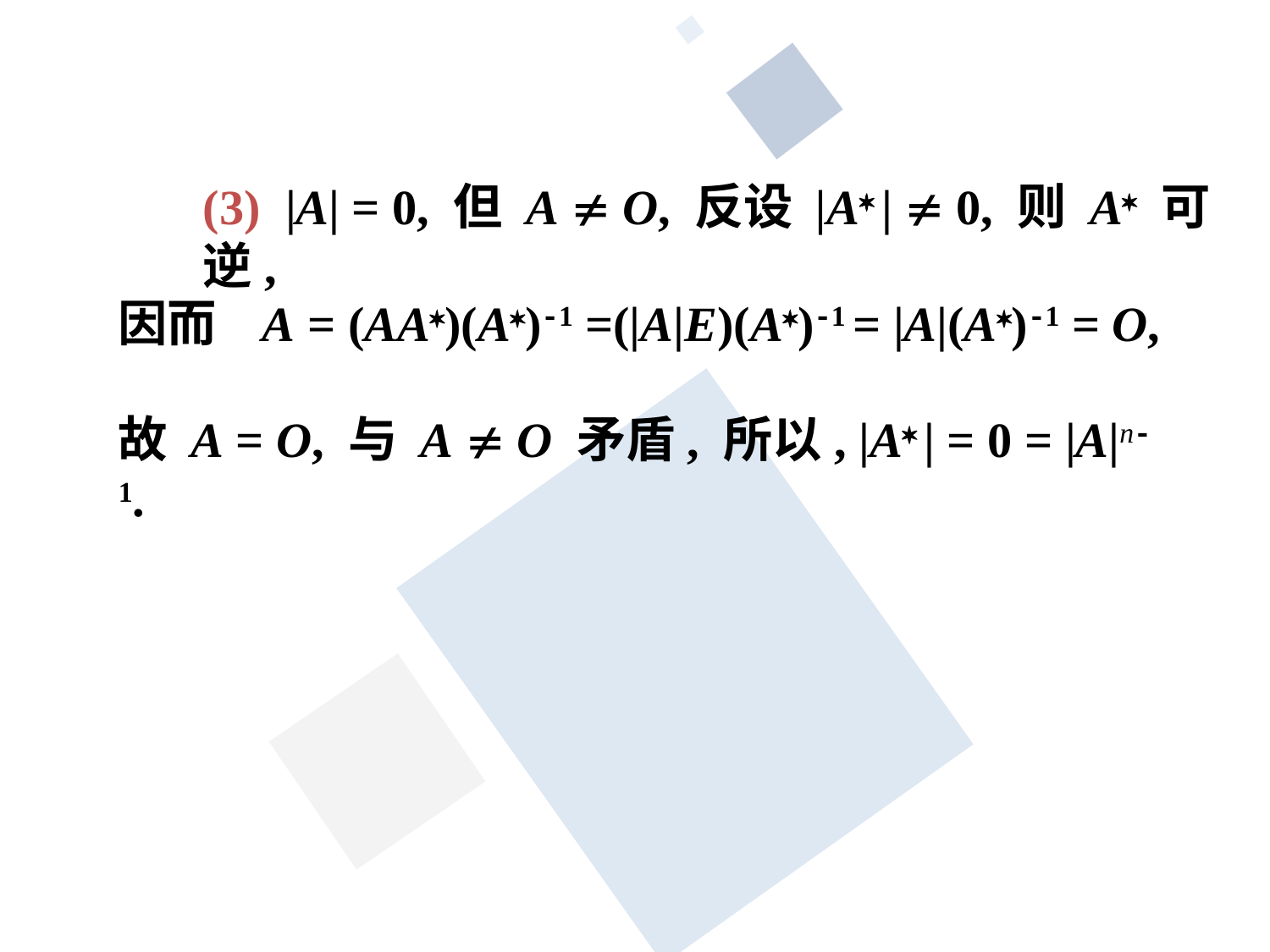

(3)  |A| = 0, 但 A ≠ O, 反设 |A∗ | ≠ 0, 则 A∗ 可逆,
因而   A = (AA∗)(A∗)-1 =(|A|E)(A∗)-1 = |A|(A∗)-1 = O,
故 A = O, 与 A ≠ O 矛盾, 所以, |A∗ | = 0 = |A|n-1.